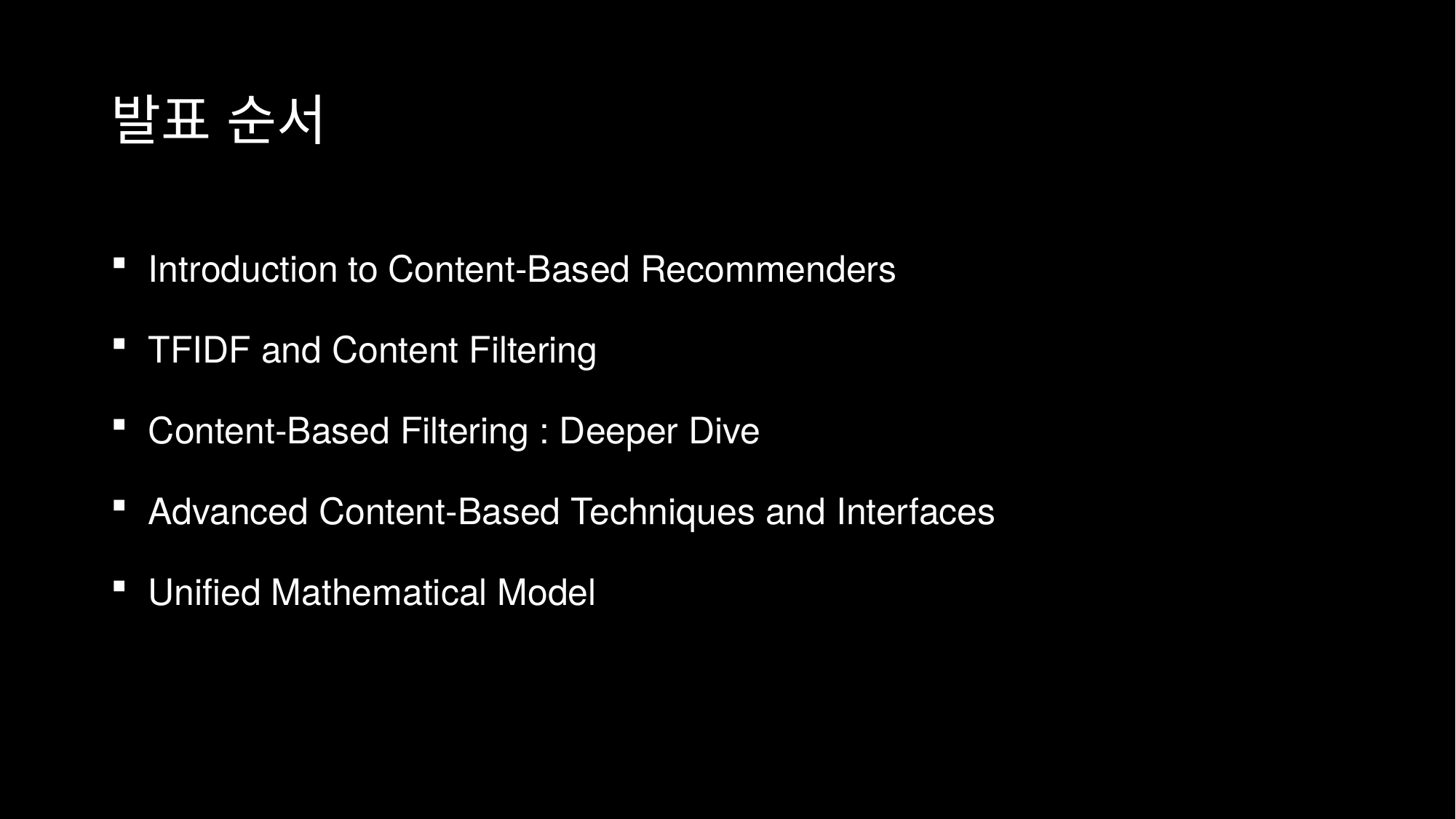

# 발표 순서
 Introduction to Content-Based Recommenders
 TFIDF and Content Filtering
 Content-Based Filtering : Deeper Dive
 Advanced Content-Based Techniques and Interfaces
 Unified Mathematical Model